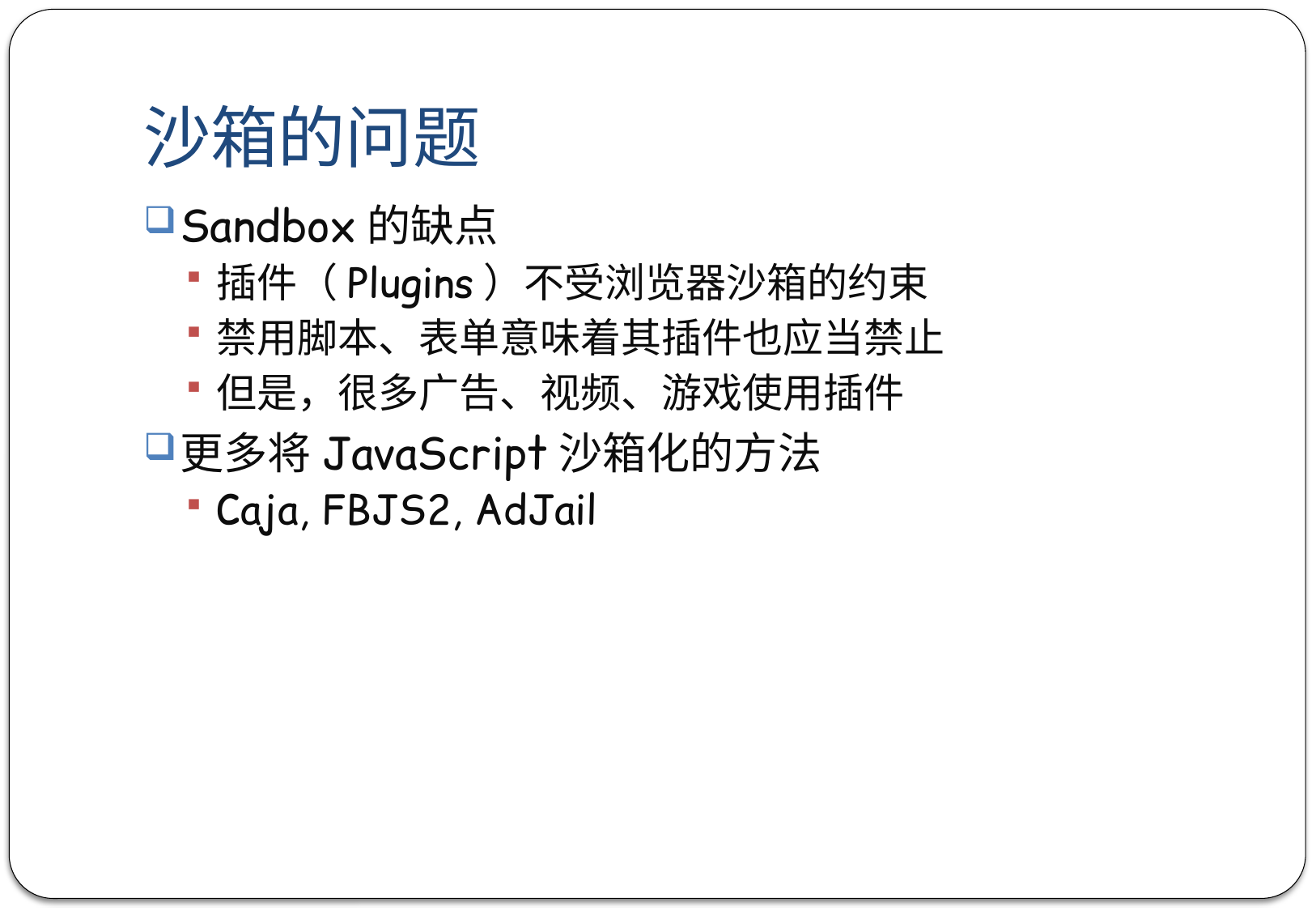

# 沙箱的问题
Sandbox的缺点
插件（Plugins）不受浏览器沙箱的约束
禁用脚本、表单意味着其插件也应当禁止
但是，很多广告、视频、游戏使用插件
更多将JavaScript沙箱化的方法
Caja, FBJS2, AdJail